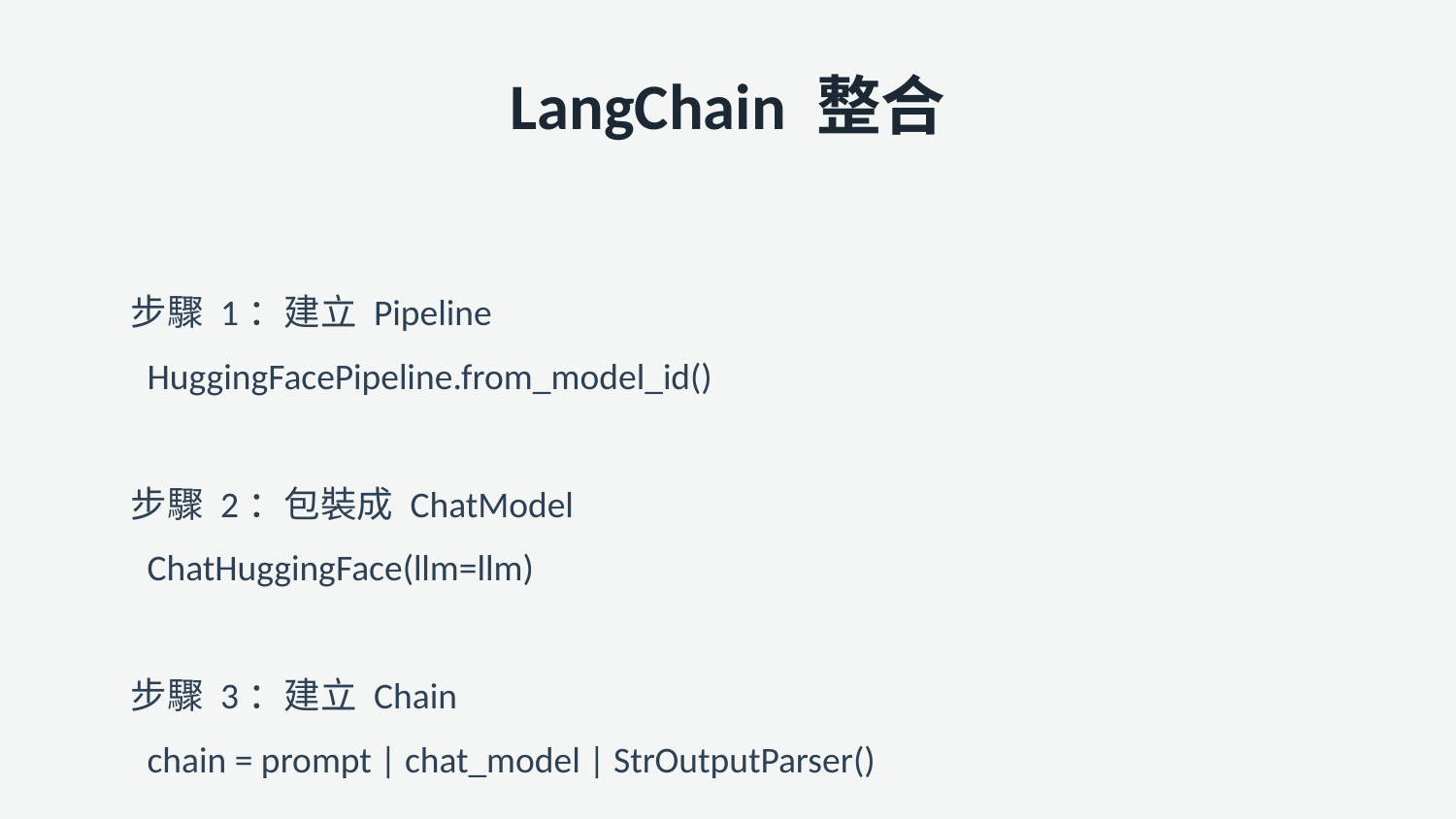

LangChain 整合

步驟 1：建立 Pipeline
  HuggingFacePipeline.from_model_id()

步驟 2：包裝成 ChatModel
  ChatHuggingFace(llm=llm)

步驟 3：建立 Chain
  chain = prompt | chat_model | StrOutputParser()

支援功能：LCEL、對話記憶、RAG 系統